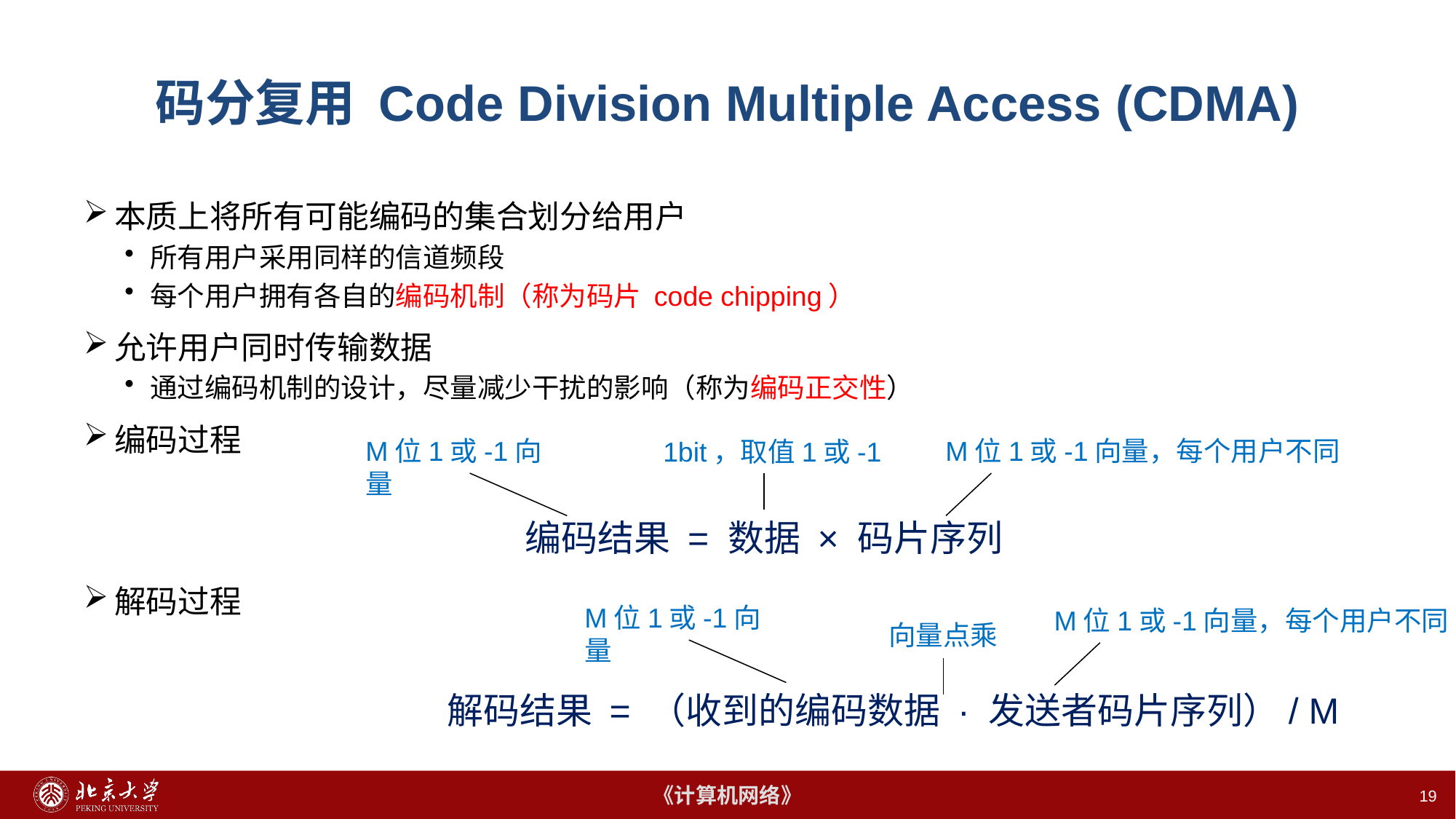

# 码分复用 Code Division Multiple Access (CDMA)
本质上将所有可能编码的集合划分给用户
所有用户采用同样的信道频段
每个用户拥有各自的编码机制（称为码片 code chipping）
允许用户同时传输数据
通过编码机制的设计，尽量减少干扰的影响（称为编码正交性）
编码过程

解码过程
M位1或-1向量
M位1或-1向量，每个用户不同
1bit，取值1或-1
编码结果 = 数据 × 码片序列
M位1或-1向量
M位1或-1向量，每个用户不同
向量点乘
解码结果 = （收到的编码数据 · 发送者码片序列）/ M
19